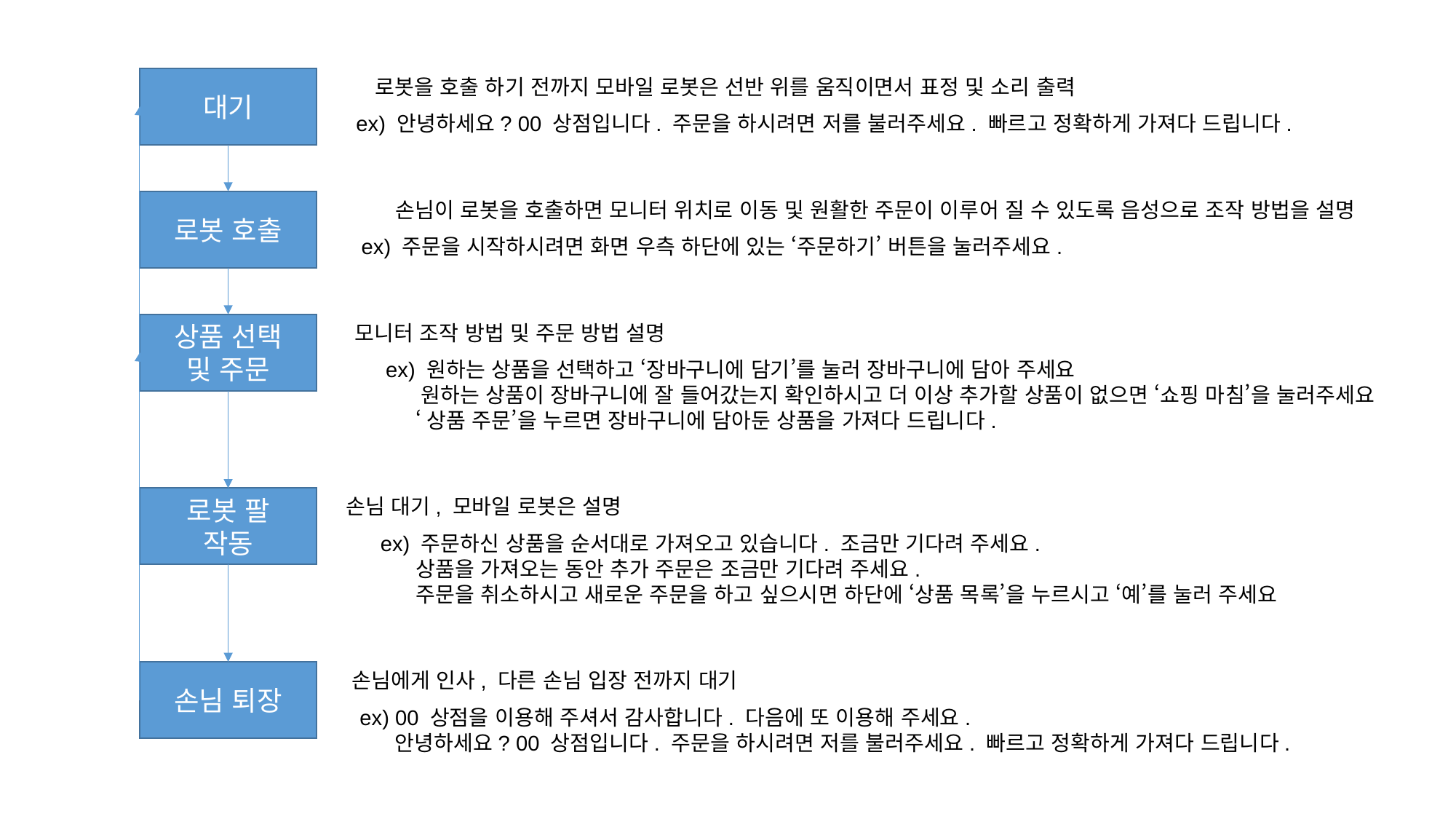

대기
로봇을 호출 하기 전까지 모바일 로봇은 선반 위를 움직이면서 표정 및 소리 출력
ex) 안녕하세요? 00 상점입니다. 주문을 하시려면 저를 불러주세요. 빠르고 정확하게 가져다 드립니다.
로봇 호출
손님이 로봇을 호출하면 모니터 위치로 이동 및 원활한 주문이 이루어 질 수 있도록 음성으로 조작 방법을 설명
ex) 주문을 시작하시려면 화면 우측 하단에 있는 ‘주문하기’ 버튼을 눌러주세요.
상품 선택
및 주문
모니터 조작 방법 및 주문 방법 설명
ex) 원하는 상품을 선택하고 ‘장바구니에 담기’를 눌러 장바구니에 담아 주세요
     원하는 상품이 장바구니에 잘 들어갔는지 확인하시고 더 이상 추가할 상품이 없으면 ‘쇼핑 마침’을 눌러주세요
     ‘상품 주문’을 누르면 장바구니에 담아둔 상품을 가져다 드립니다.
로봇 팔
작동
손님 대기, 모바일 로봇은 설명
ex) 주문하신 상품을 순서대로 가져오고 있습니다. 조금만 기다려 주세요.
     상품을 가져오는 동안 추가 주문은 조금만 기다려 주세요.
     주문을 취소하시고 새로운 주문을 하고 싶으시면 하단에 ‘상품 목록’을 누르시고 ‘예’를 눌러 주세요
손님에게 인사, 다른 손님 입장 전까지 대기
손님 퇴장
ex) 00 상점을 이용해 주셔서 감사합니다. 다음에 또 이용해 주세요.
     안녕하세요? 00 상점입니다. 주문을 하시려면 저를 불러주세요. 빠르고 정확하게 가져다 드립니다.